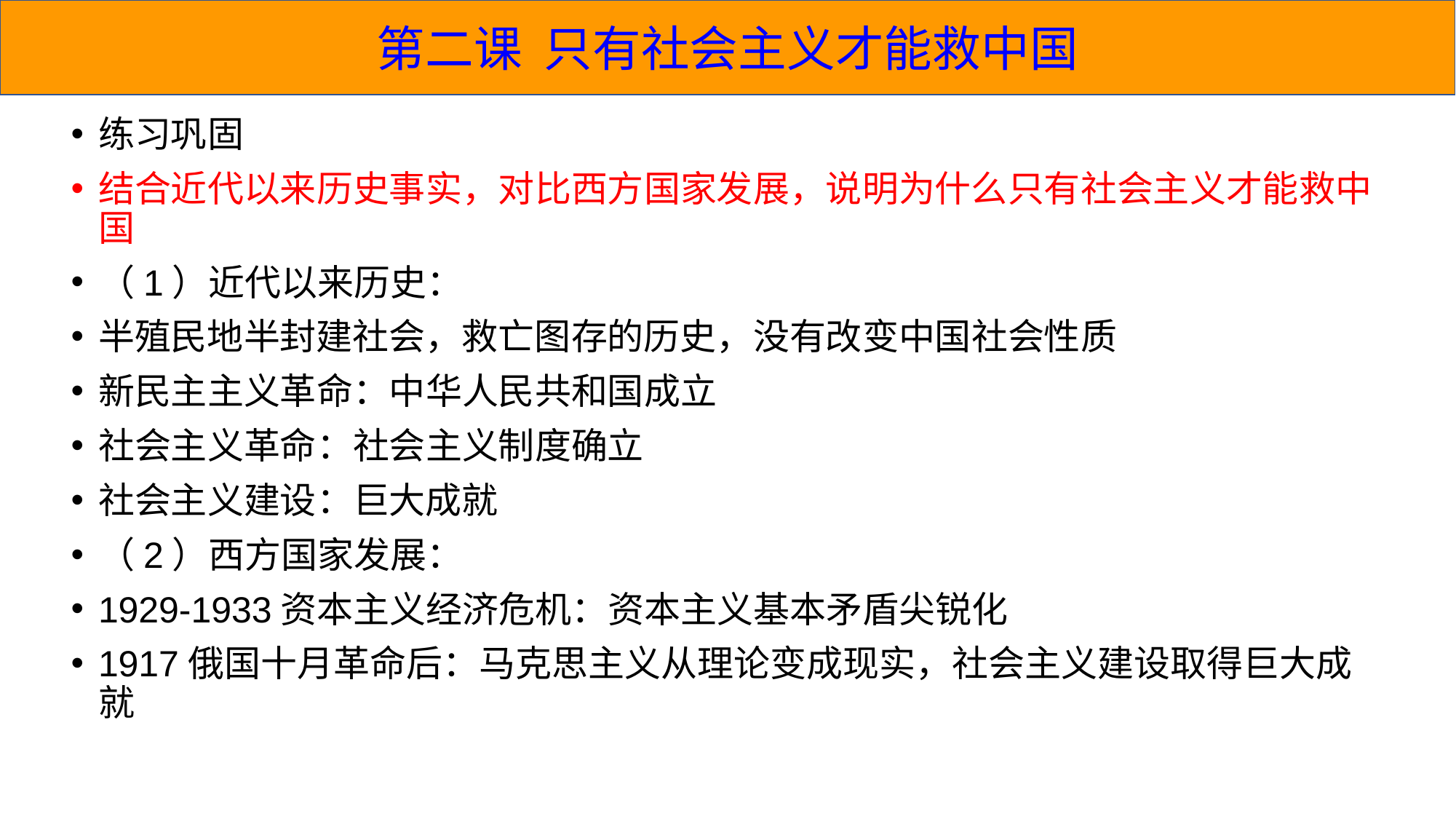

第二课  只有社会主义才能救中国
练习巩固
结合近代以来历史事实，对比西方国家发展，说明为什么只有社会主义才能救中国
（1）近代以来历史：
半殖民地半封建社会，救亡图存的历史，没有改变中国社会性质
新民主主义革命：中华人民共和国成立
社会主义革命：社会主义制度确立
社会主义建设：巨大成就
（2）西方国家发展：
1929-1933资本主义经济危机：资本主义基本矛盾尖锐化
1917俄国十月革命后：马克思主义从理论变成现实，社会主义建设取得巨大成就